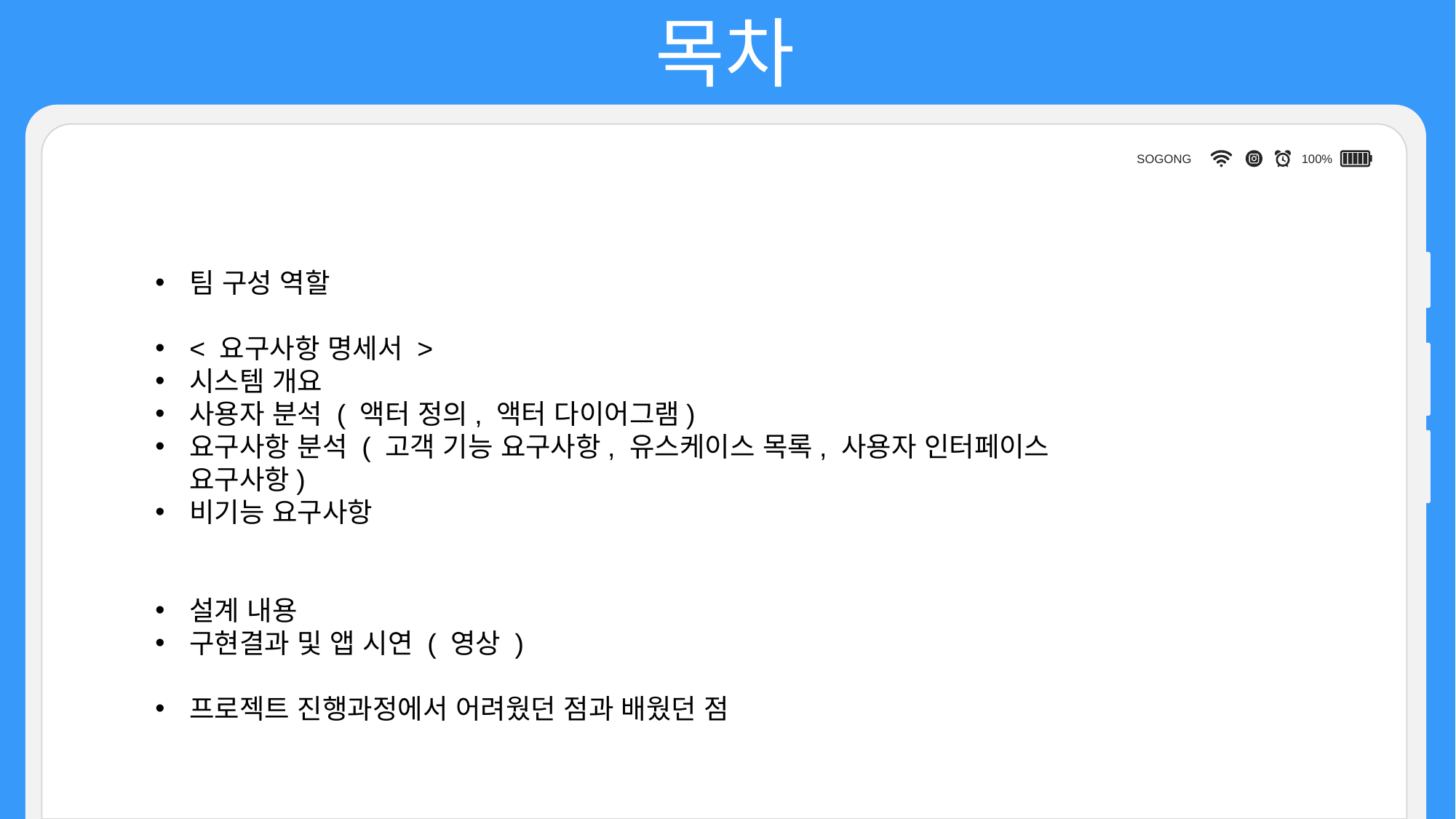

목차

SOGONG
100%

팀 구성 역할

< 요구사항 명세서 >
시스템 개요
사용자 분석 ( 액터 정의, 액터 다이어그램)
요구사항 분석 ( 고객 기능 요구사항, 유스케이스 목록, 사용자 인터페이스 요구사항)
비기능 요구사항

설계 내용
구현결과 및 앱 시연 ( 영상 )

프로젝트 진행과정에서 어려웠던 점과 배웠던 점